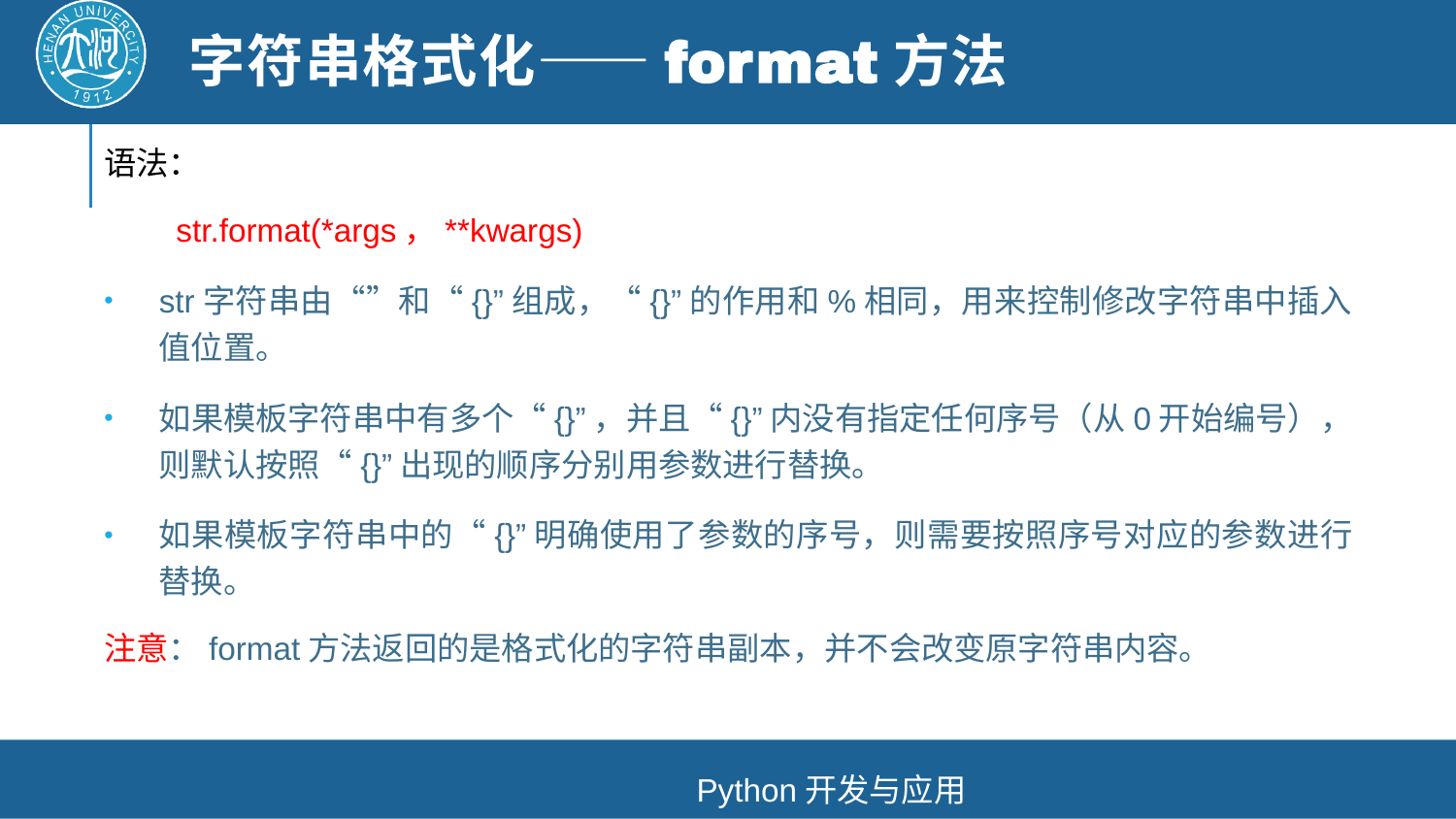

# 字符串格式化——format方法
语法：
        str.format(*args，**kwargs)
str字符串由“”和“{}”组成，“{}”的作用和%相同，用来控制修改字符串中插入值位置。
如果模板字符串中有多个“{}”，并且“{}”内没有指定任何序号（从0开始编号），则默认按照“{}”出现的顺序分别用参数进行替换。
如果模板字符串中的“{}”明确使用了参数的序号，则需要按照序号对应的参数进行替换。
注意：format方法返回的是格式化的字符串副本，并不会改变原字符串内容。

Python开发与应用
34